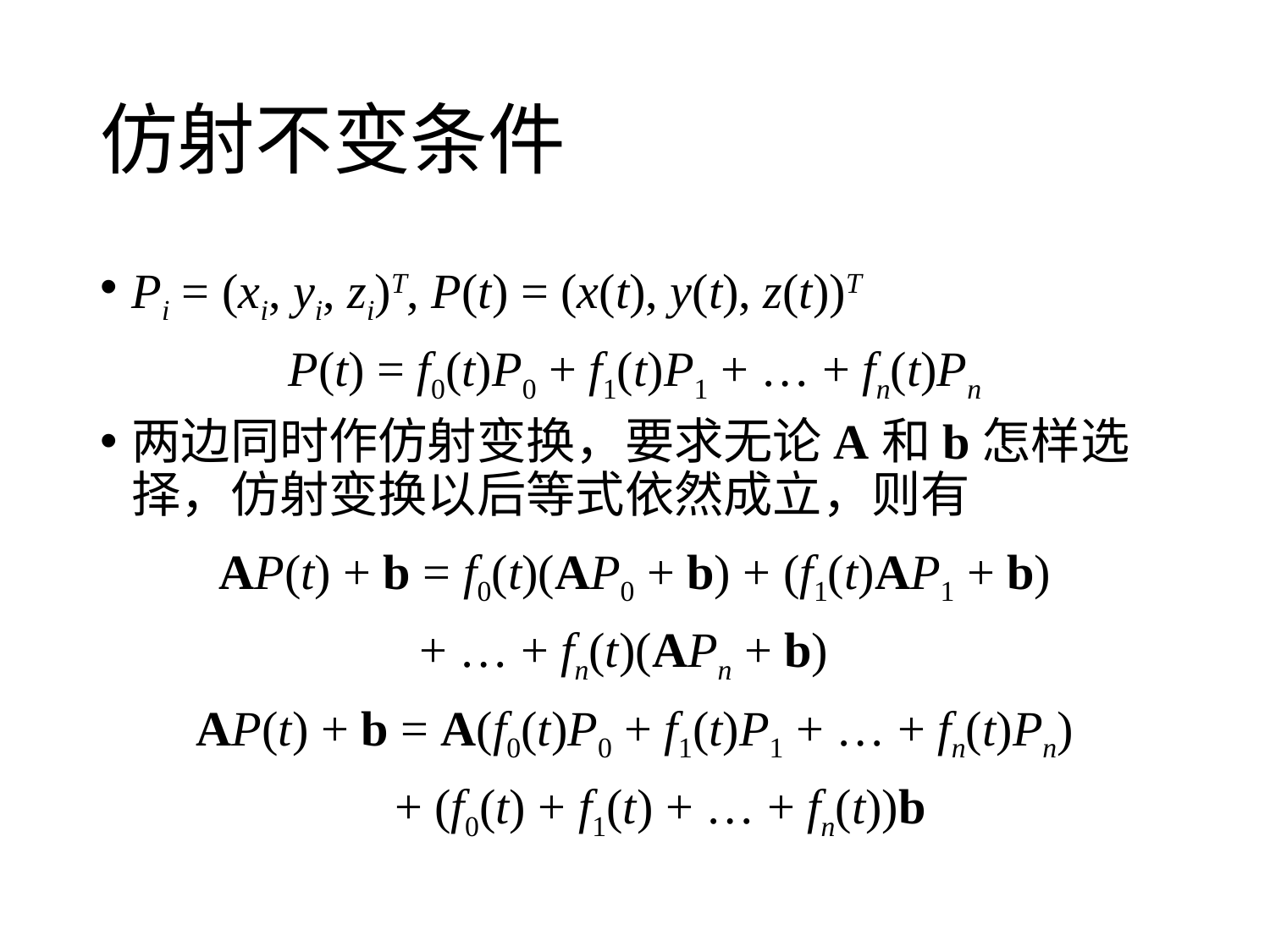

# 仿射不变条件
Pi = (xi, yi, zi)T, P(t) = (x(t), y(t), z(t))T
P(t) = f0(t)P0 + f1(t)P1 + … + fn(t)Pn
两边同时作仿射变换，要求无论A和b怎样选择，仿射变换以后等式依然成立，则有
AP(t) + b = f0(t)(AP0 + b) + (f1(t)AP1 + b)
                          + … + fn(t)(APn + b)
AP(t) + b = A(f0(t)P0 + f1(t)P1 + … + fn(t)Pn)
                        + (f0(t) + f1(t) + … + fn(t))b